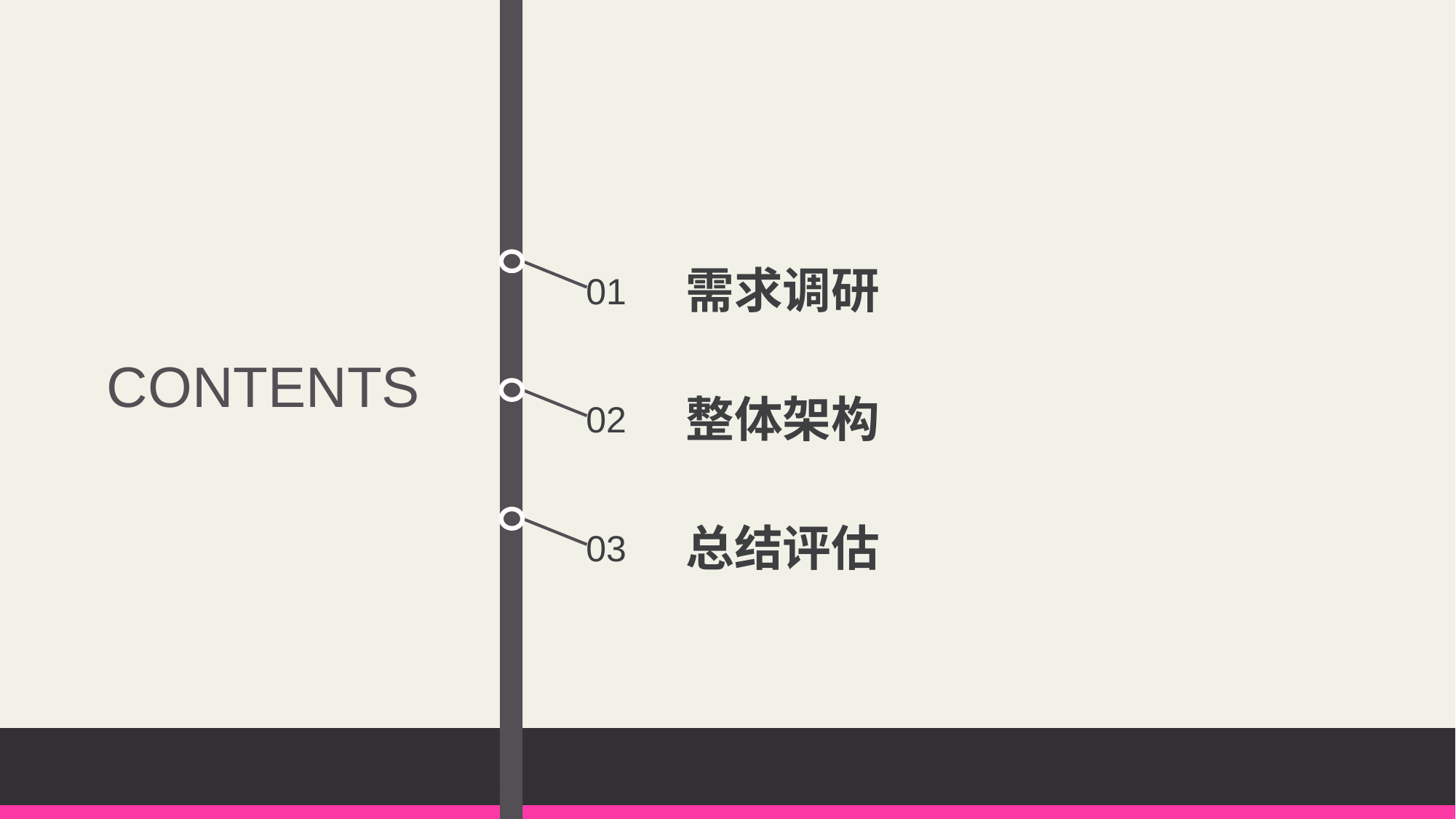

需求调研
01
CONTENTS

整体架构
02

总结评估
03